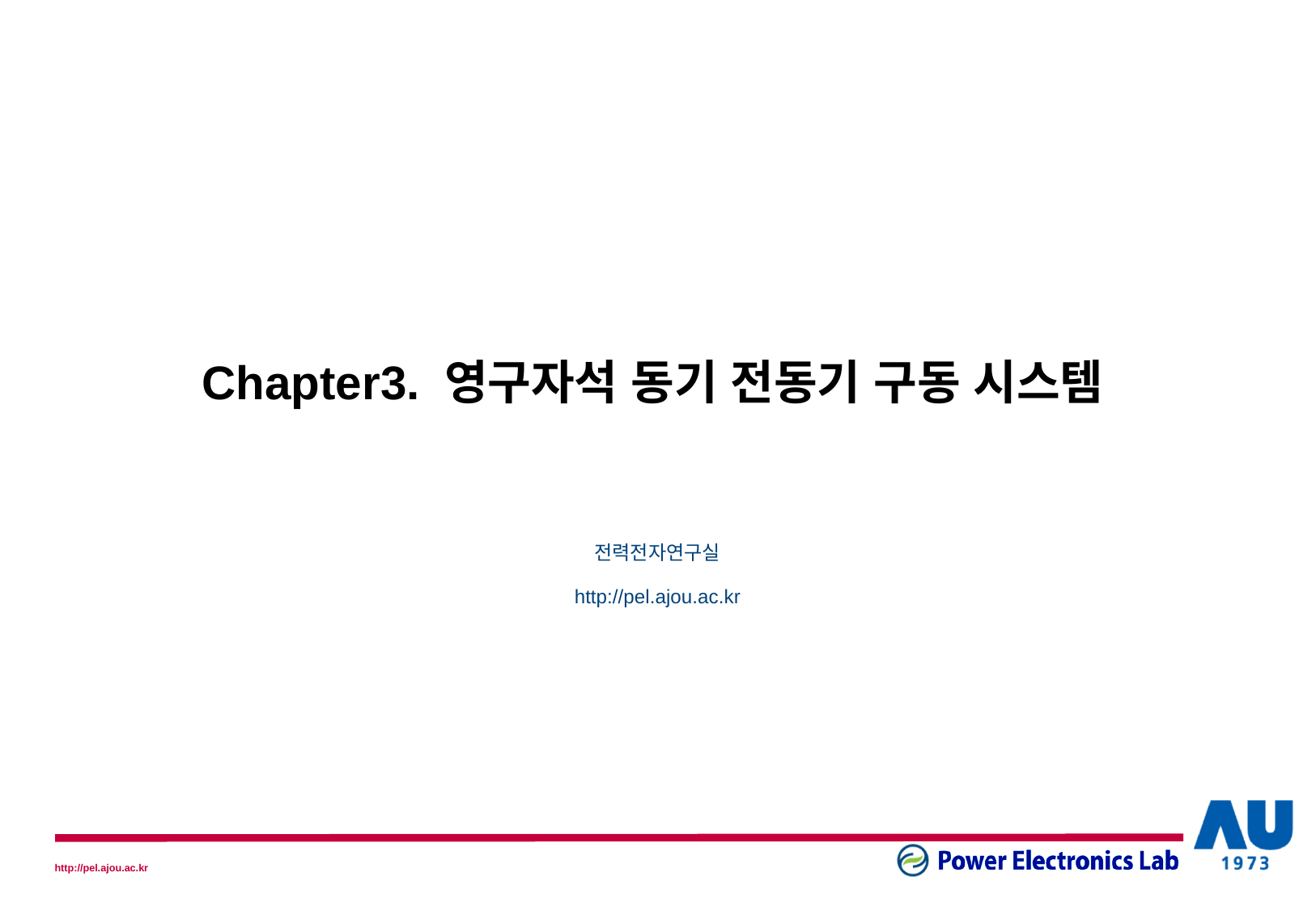

# Chapter3. 영구자석 동기 전동기 구동 시스템
전력전자연구실
http://pel.ajou.ac.kr